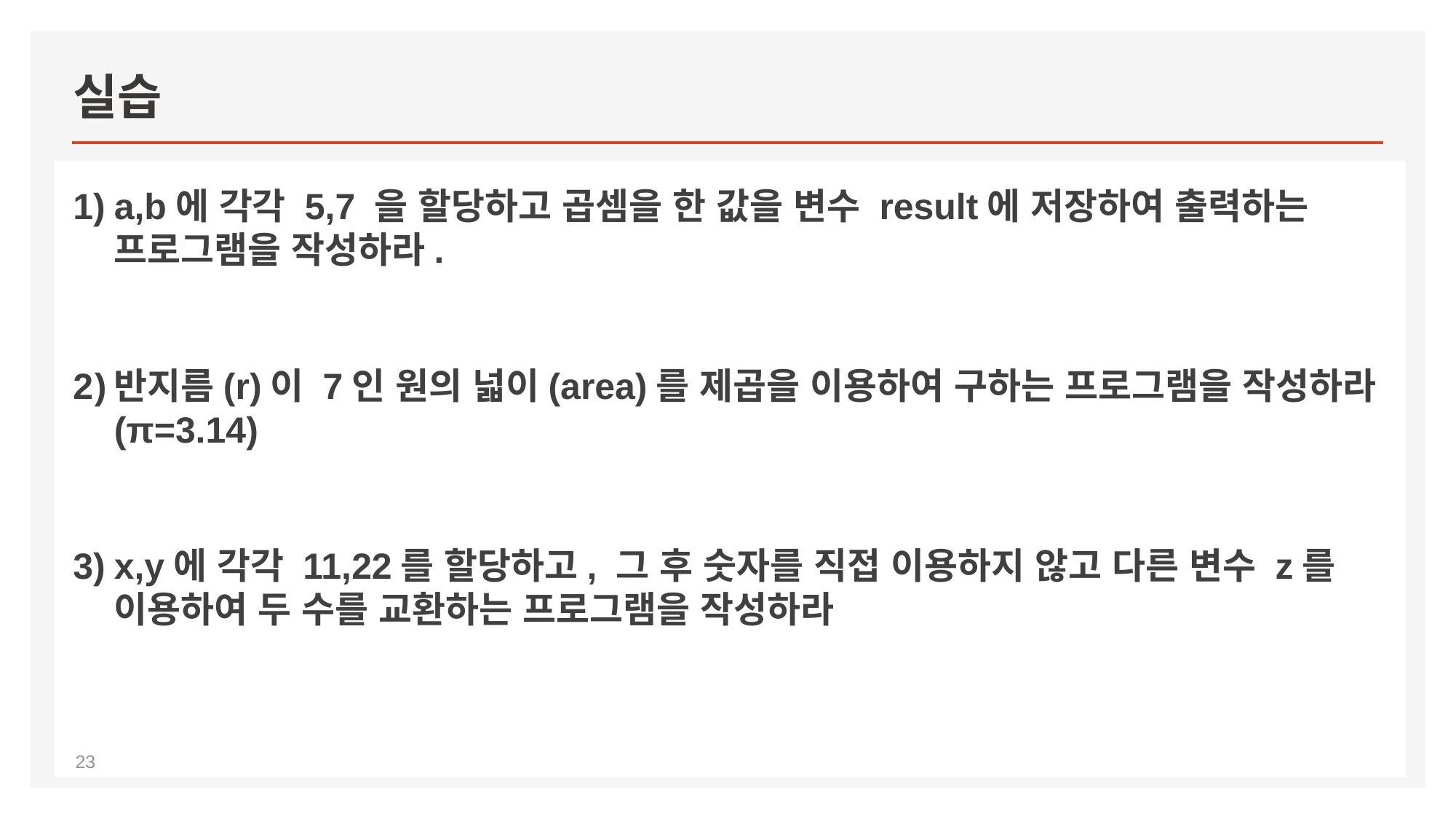

# 실습
a,b에 각각 5,7 을 할당하고 곱셈을 한 값을 변수 result에 저장하여 출력하는 프로그램을 작성하라.

반지름(r)이 7인 원의 넓이(area)를 제곱을 이용하여 구하는 프로그램을 작성하라 (π=3.14)

x,y에 각각 11,22를 할당하고, 그 후 숫자를 직접 이용하지 않고 다른 변수 z를 이용하여 두 수를 교환하는 프로그램을 작성하라
23